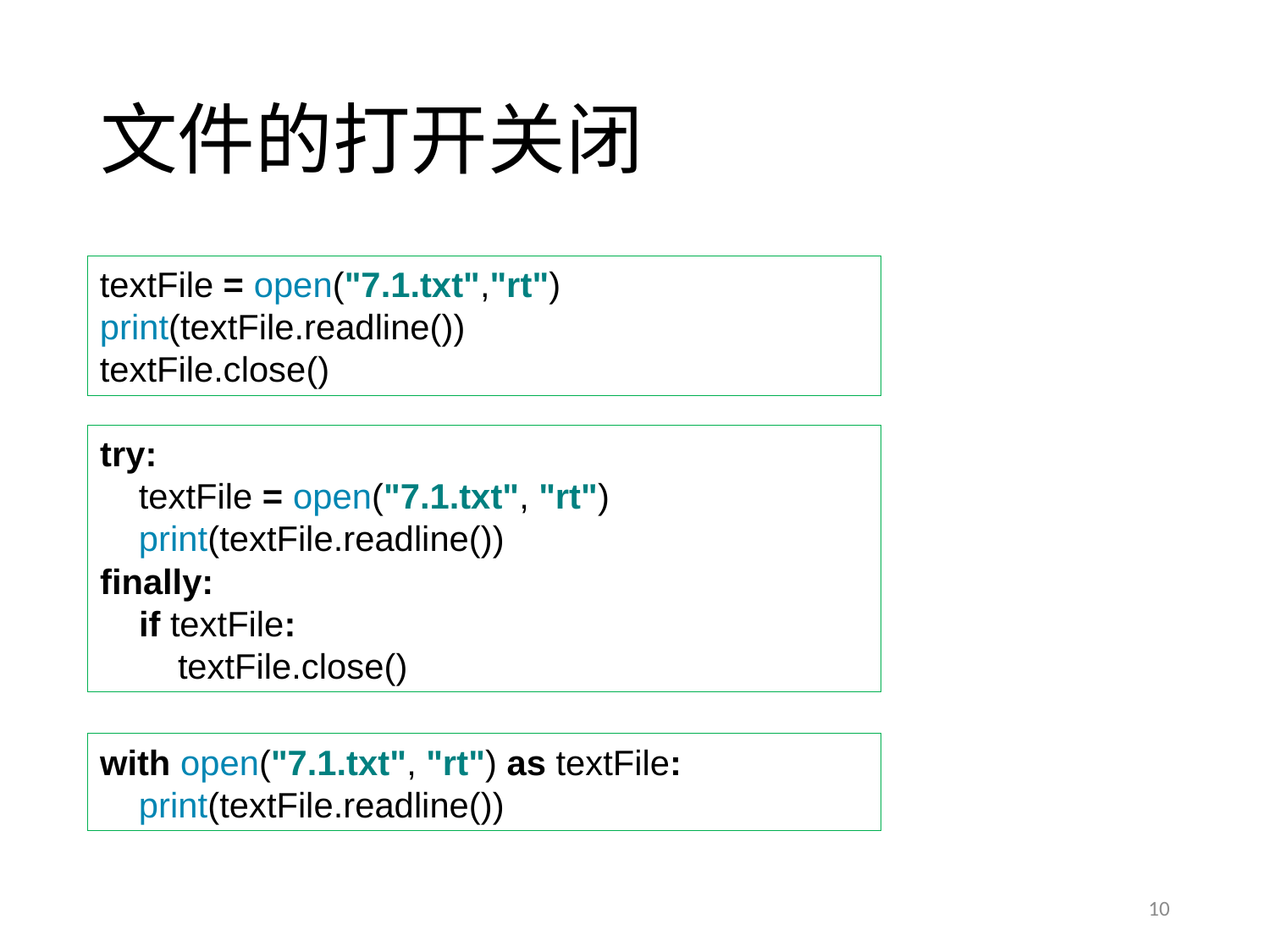

# 文件的打开关闭
textFile = open("7.1.txt","rt")
print(textFile.readline())
textFile.close()
try:
    textFile = open("7.1.txt", "rt")
    print(textFile.readline())
finally:
    if textFile:
        textFile.close()
with open("7.1.txt", "rt") as textFile:
    print(textFile.readline())
10